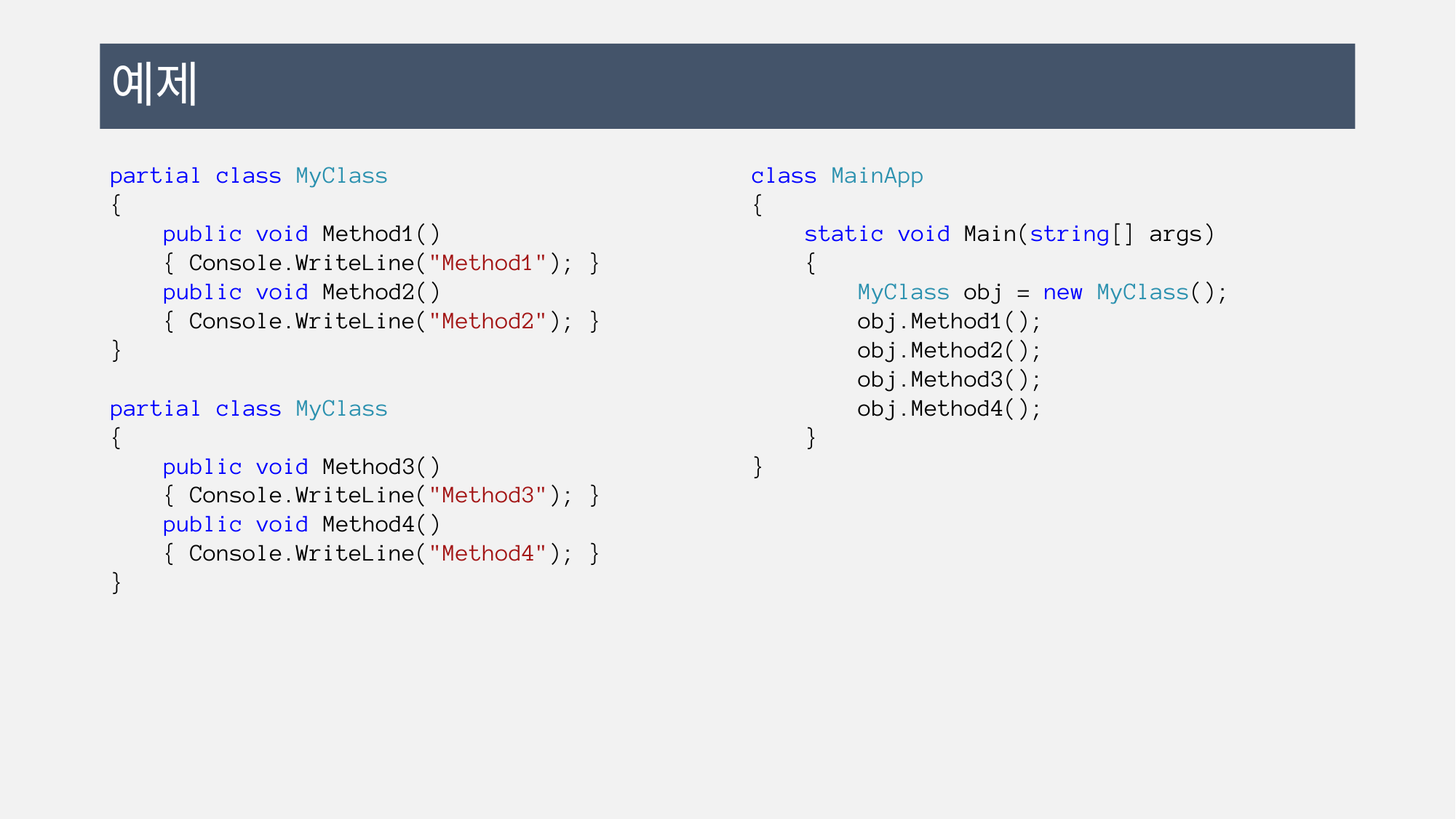

# 예제

partial class MyClass
{
    public void Method1()
    { Console.WriteLine("Method1"); }
    public void Method2()
    { Console.WriteLine("Method2"); }
}

partial class MyClass
{
    public void Method3()
    { Console.WriteLine("Method3"); }
    public void Method4()
    { Console.WriteLine("Method4"); }
}
class MainApp
{
    static void Main(string[] args)
    {
        MyClass obj = new MyClass();
        obj.Method1();
        obj.Method2();
        obj.Method3();
        obj.Method4();
    }
}